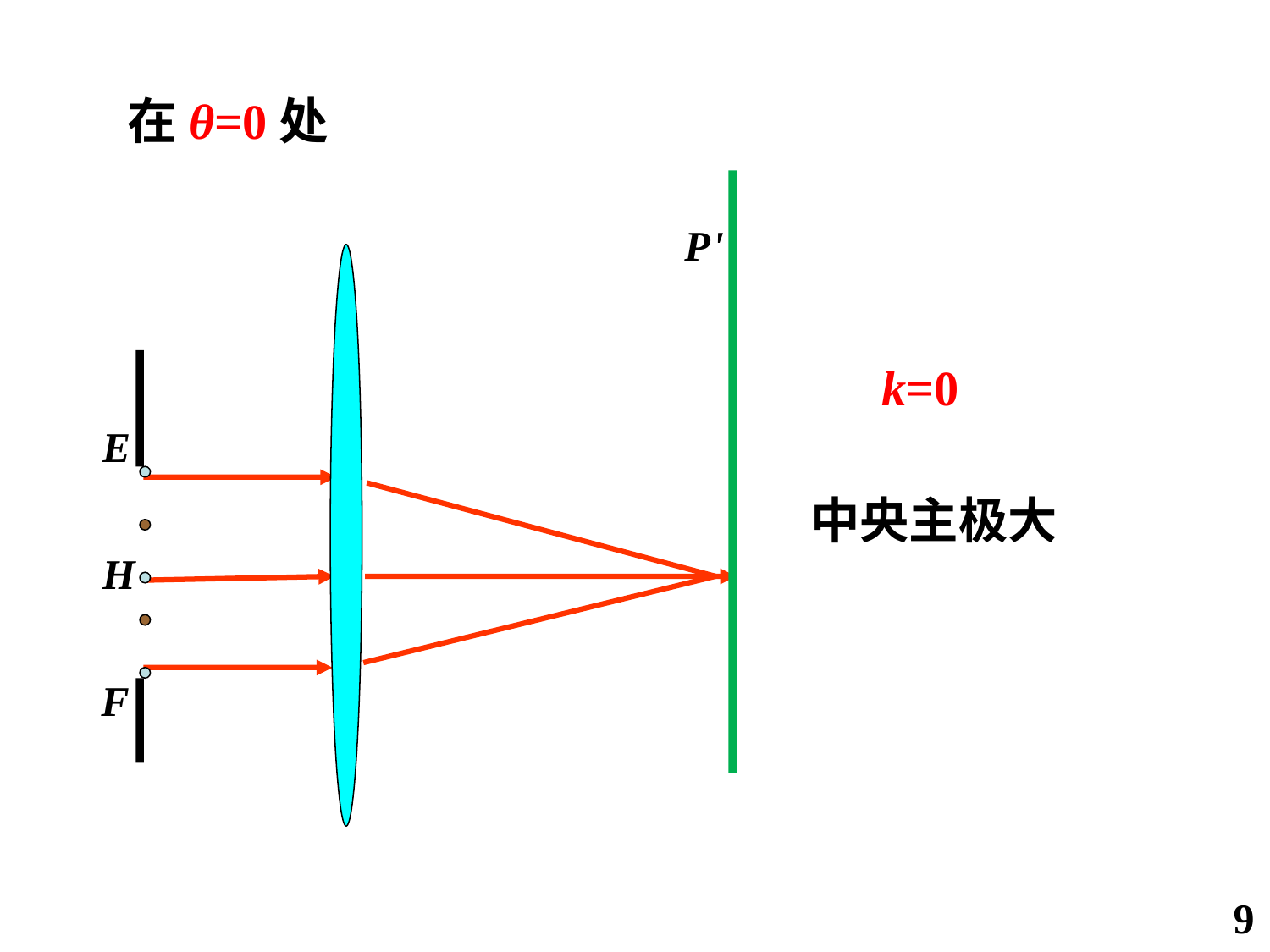

在θ=0处

P
'

k=0
E
H
F

中央主极大

9